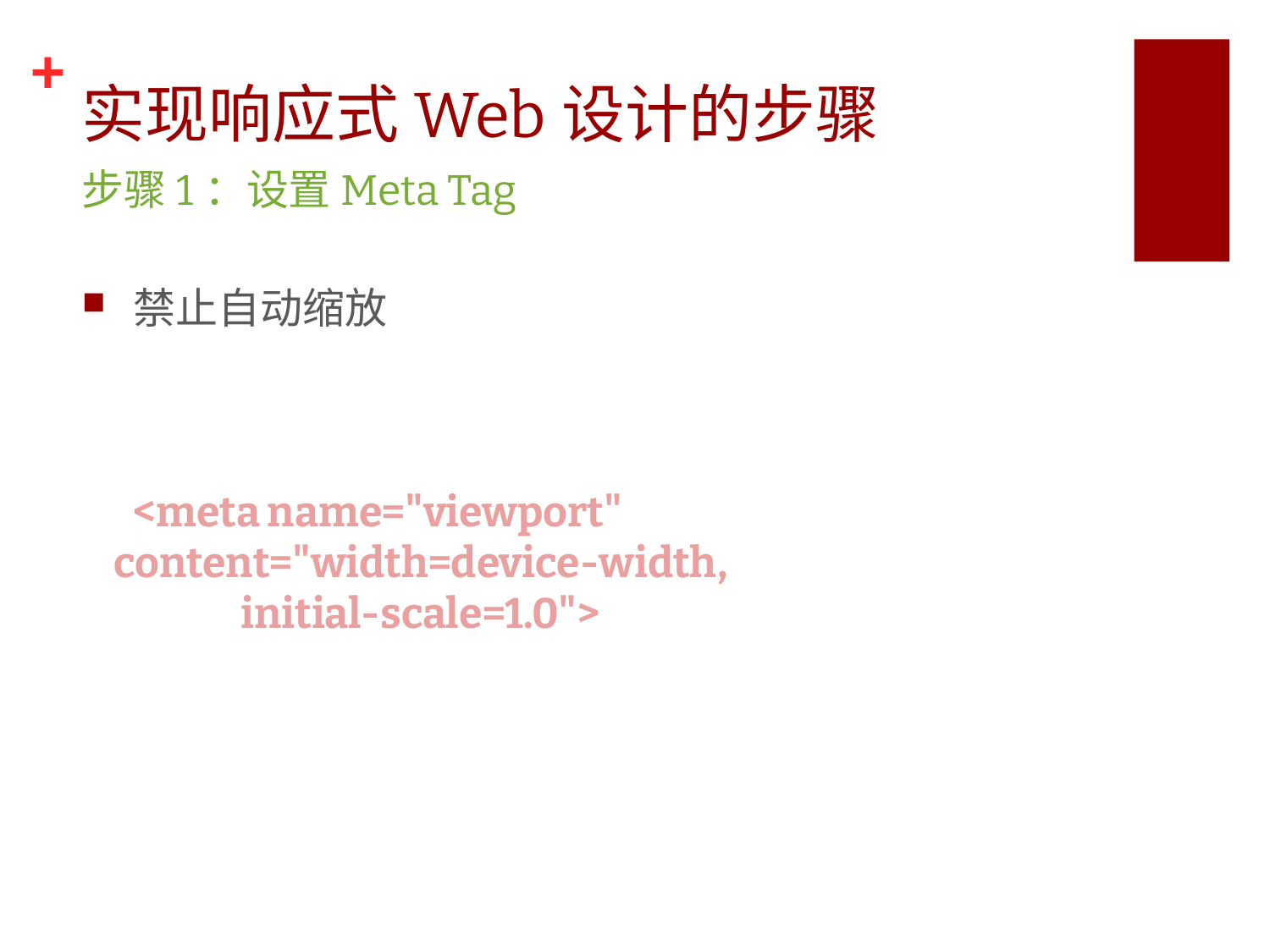

# 实现响应式Web设计的步骤
步骤1：设置Meta Tag
 禁止自动缩放
 <meta name="viewport" 	content="width=device-width,
	initial-scale=1.0">